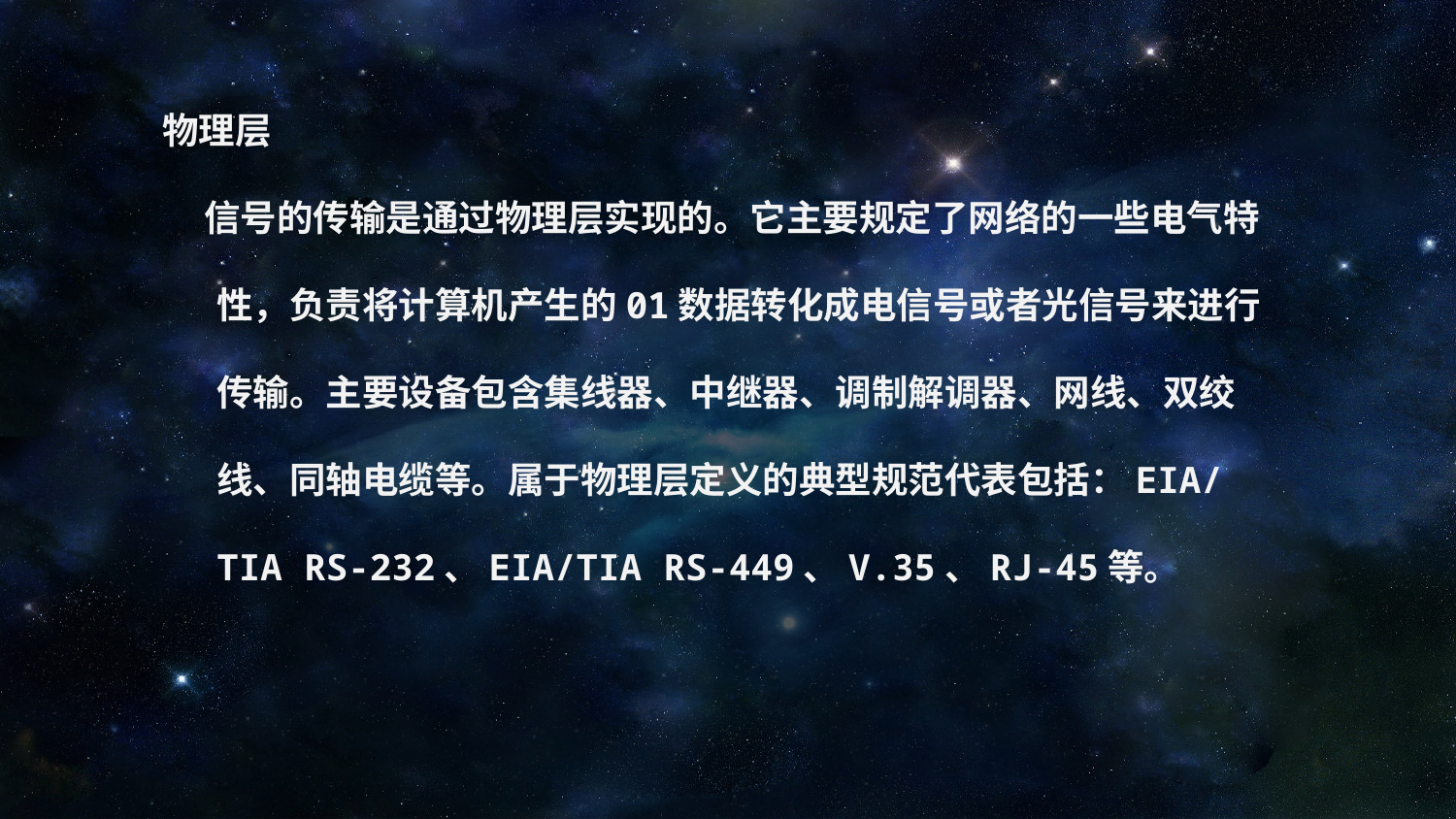

物理层
    信号的传输是通过物理层实现的。它主要规定了网络的一些电气特性，负责将计算机产生的01数据转化成电信号或者光信号来进行传输。主要设备包含集线器、中继器、调制解调器、网线、双绞线、同轴电缆等。属于物理层定义的典型规范代表包括：EIA/TIA RS-232、EIA/TIA RS-449、V.35、RJ-45等。